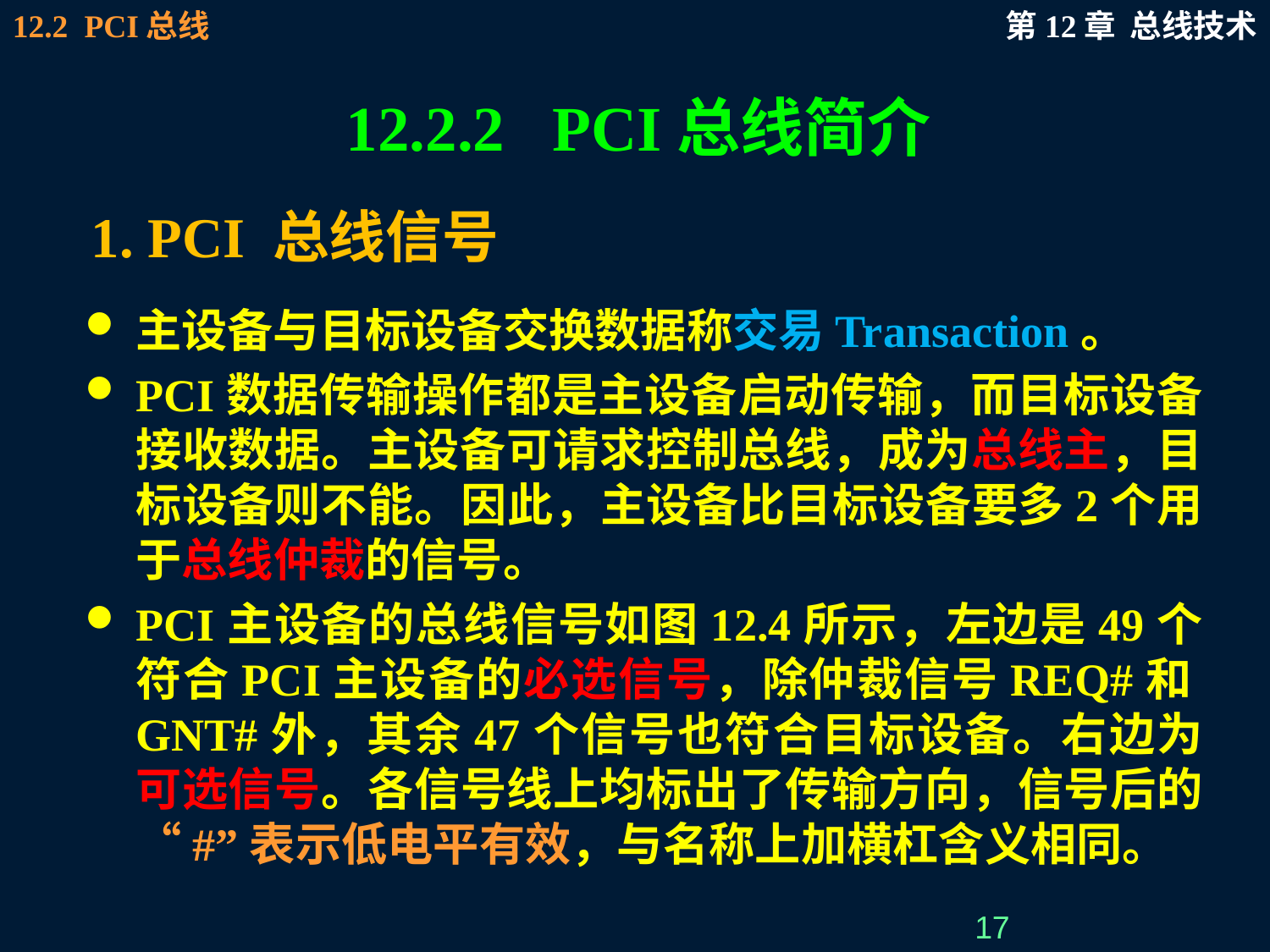

# 12.2.2   PCI总线简介
1. PCI 总线信号
主设备与目标设备交换数据称交易Transaction。
PCI数据传输操作都是主设备启动传输，而目标设备接收数据。主设备可请求控制总线，成为总线主，目标设备则不能。因此，主设备比目标设备要多2个用于总线仲裁的信号。
PCI主设备的总线信号如图12.4所示，左边是49个符合PCI主设备的必选信号，除仲裁信号REQ#和GNT#外，其余47个信号也符合目标设备。右边为可选信号。各信号线上均标出了传输方向，信号后的“#”表示低电平有效，与名称上加横杠含义相同。